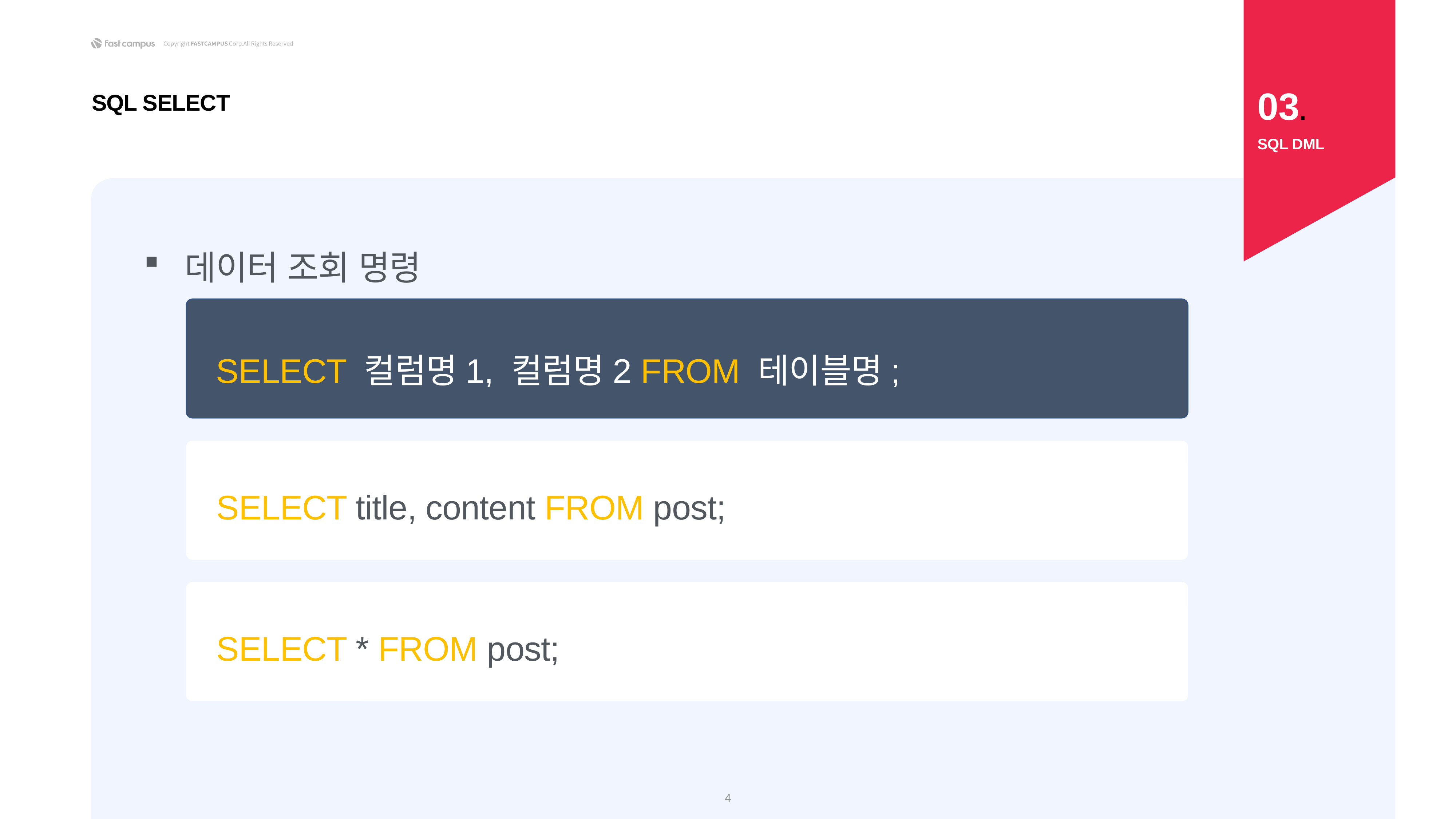

03.
SQL SELECT
SQL DML
데이터 조회 명령

      SELECT 컬럼명1, 컬럼명2 FROM 테이블명;

      SELECT title, content FROM post;

      SELECT * FROM post;
4